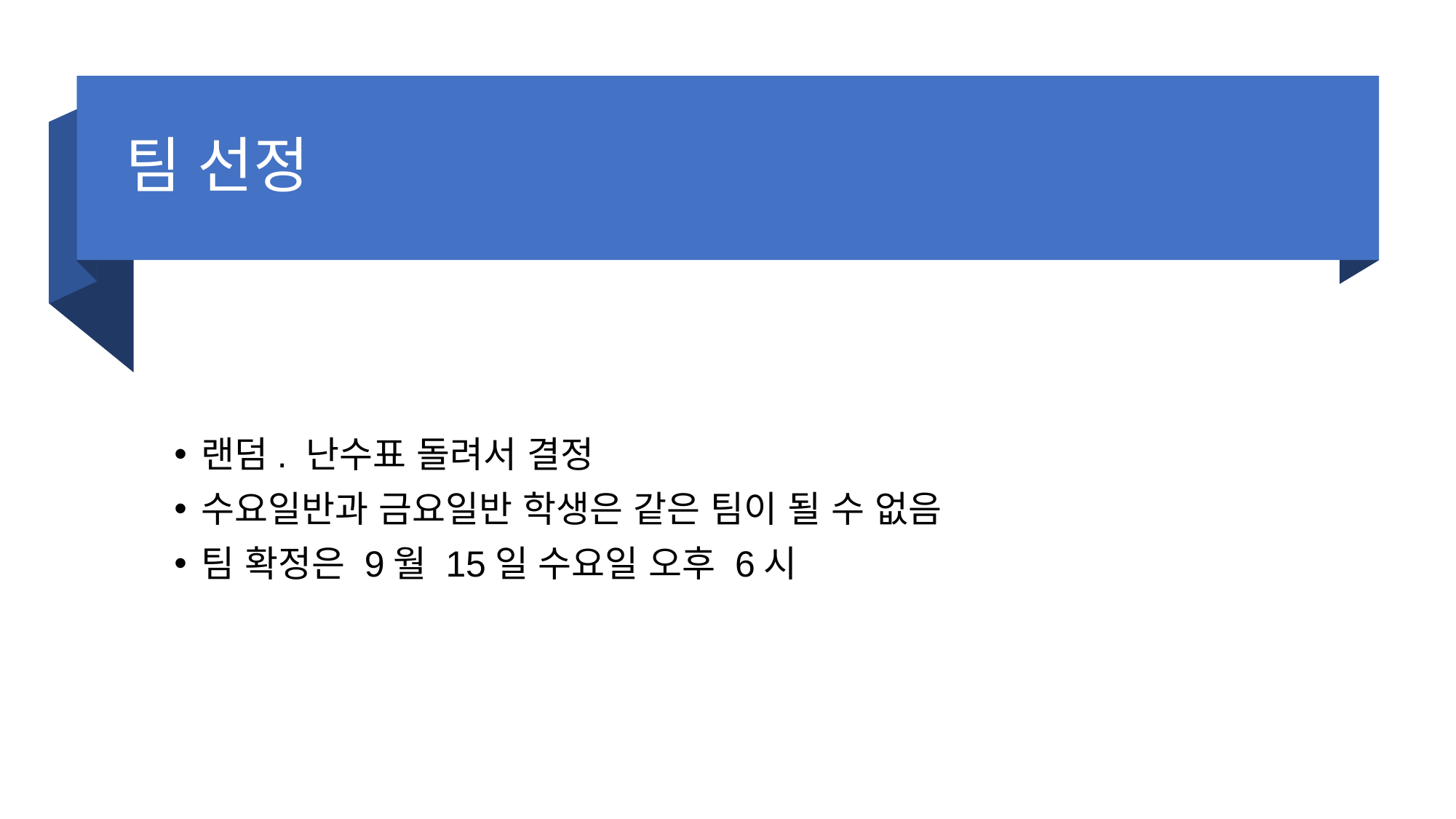

# 팀 선정

랜덤. 난수표 돌려서 결정
수요일반과 금요일반 학생은 같은 팀이 될 수 없음
팀 확정은 9월 15일 수요일 오후 6시